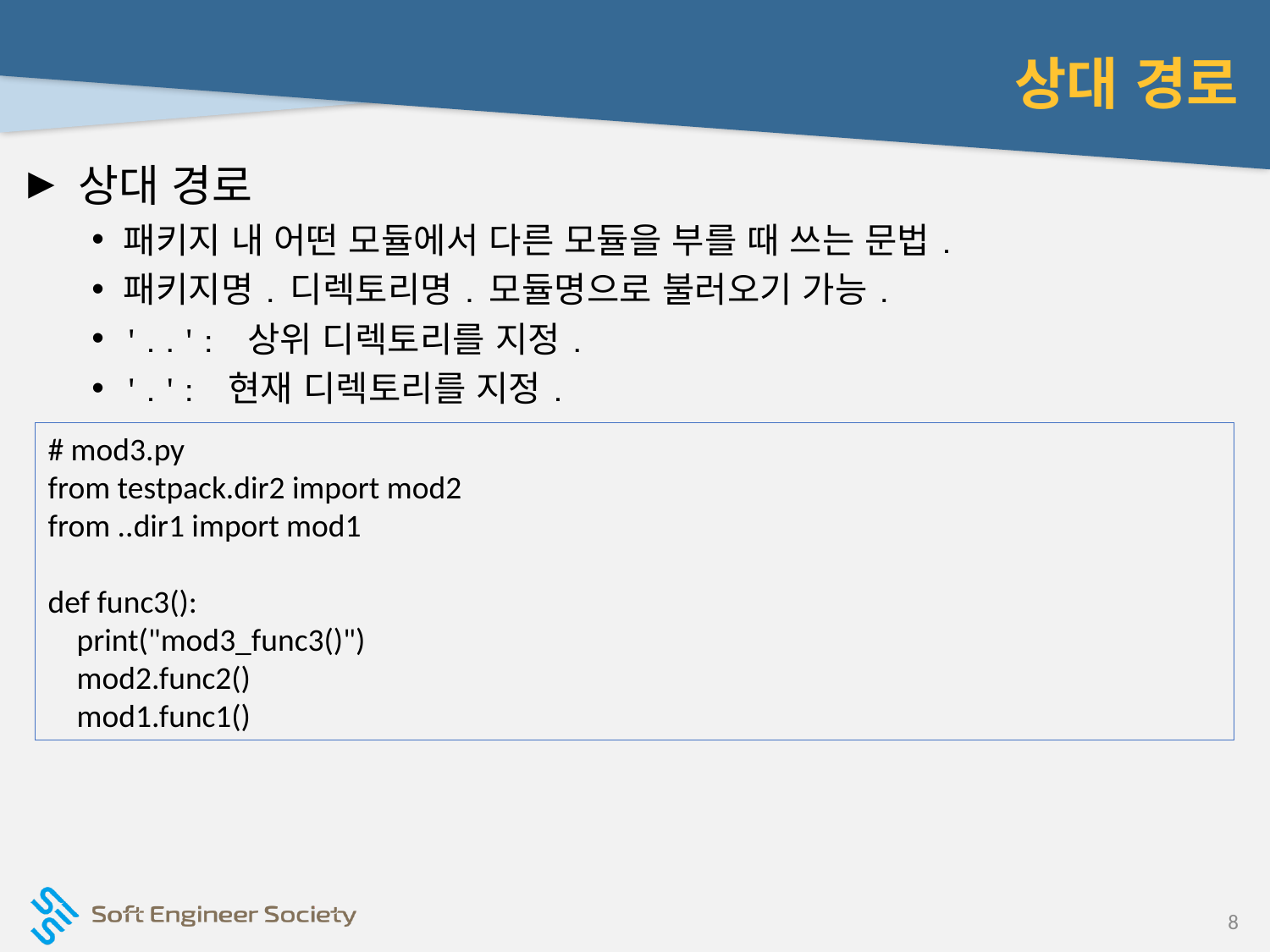

# 상대 경로
상대 경로
패키지 내 어떤 모듈에서 다른 모듈을 부를 때 쓰는 문법.
패키지명.디렉토리명.모듈명으로 불러오기 가능.
'..': 상위 디렉토리를 지정.
'.': 현재 디렉토리를 지정.
# mod3.py
from testpack.dir2 import mod2
from ..dir1 import mod1

def func3():
    print("mod3_func3()")
    mod2.func2()
    mod1.func1()
8